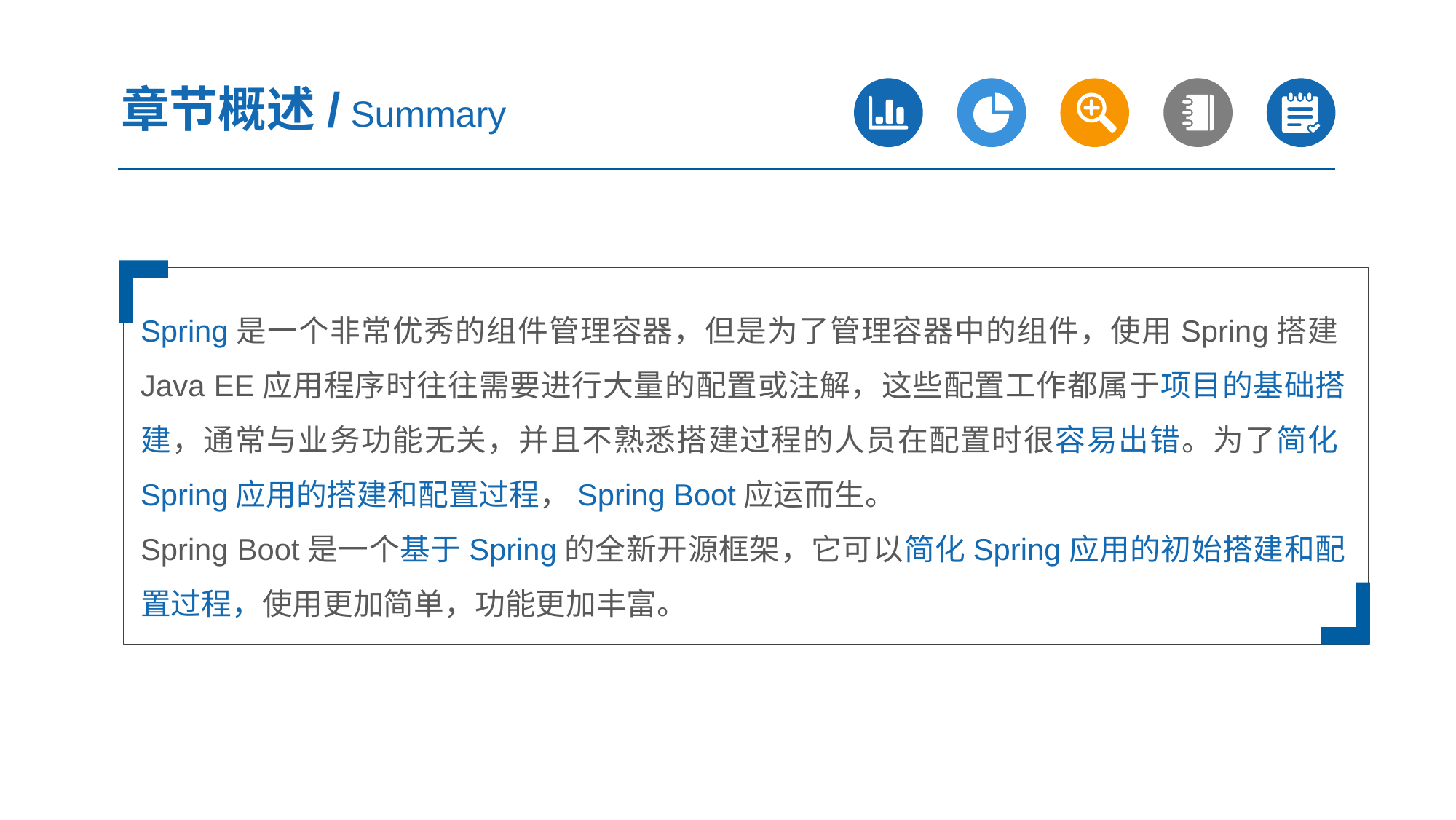

章节概述/ Summary

Spring是一个非常优秀的组件管理容器，但是为了管理容器中的组件，使用Spring搭建Java EE应用程序时往往需要进行大量的配置或注解，这些配置工作都属于项目的基础搭建，通常与业务功能无关，并且不熟悉搭建过程的人员在配置时很容易出错。为了简化Spring应用的搭建和配置过程，Spring Boot应运而生。
Spring Boot是一个基于Spring的全新开源框架，它可以简化Spring应用的初始搭建和配置过程，使用更加简单，功能更加丰富。